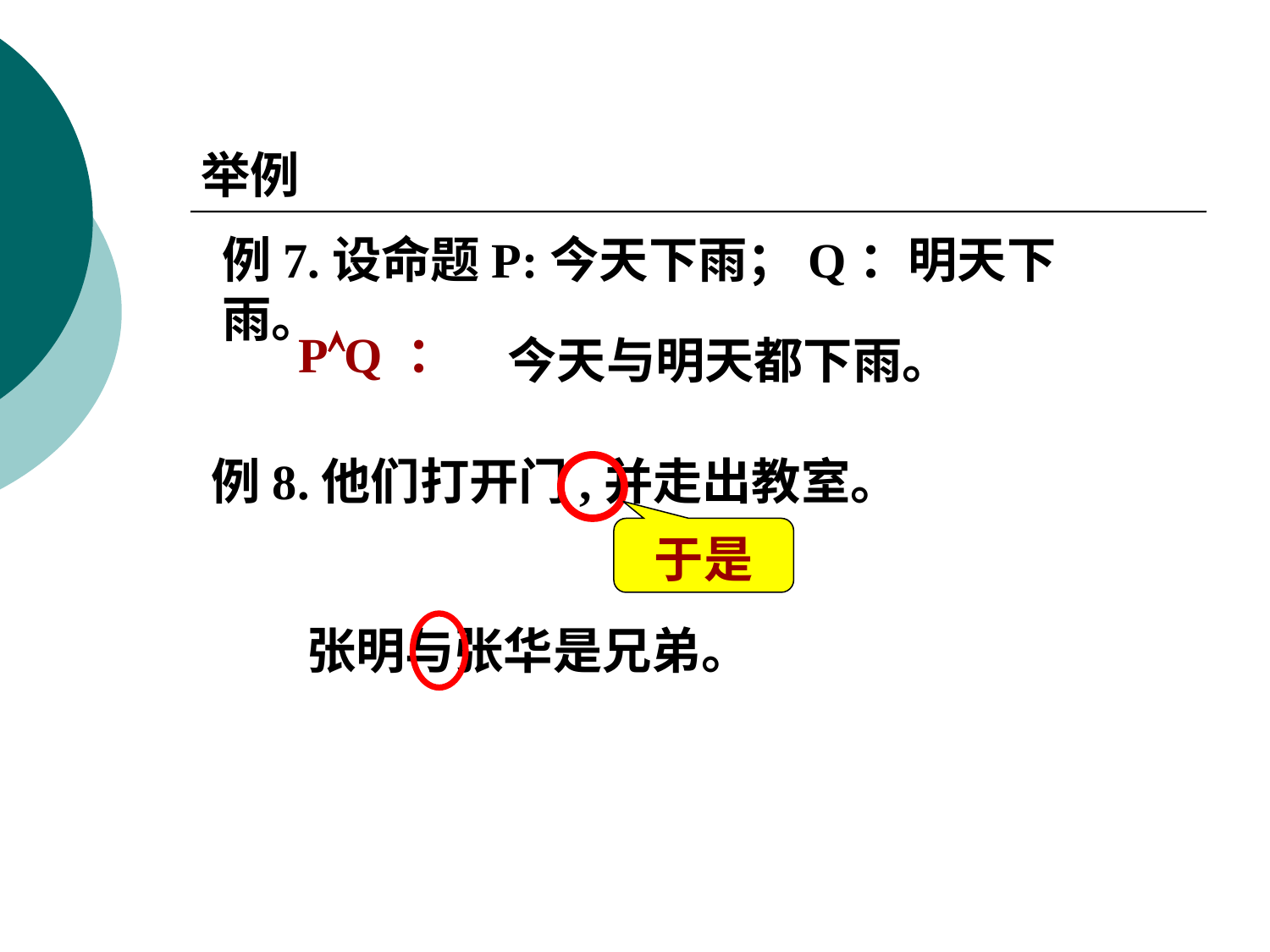

举例
例7.设命题P:今天下雨；Q：明天下雨。
P∧Q ：
今天与明天都下雨。
例8.他们打开门,并走出教室。

于是
张明与张华是兄弟。